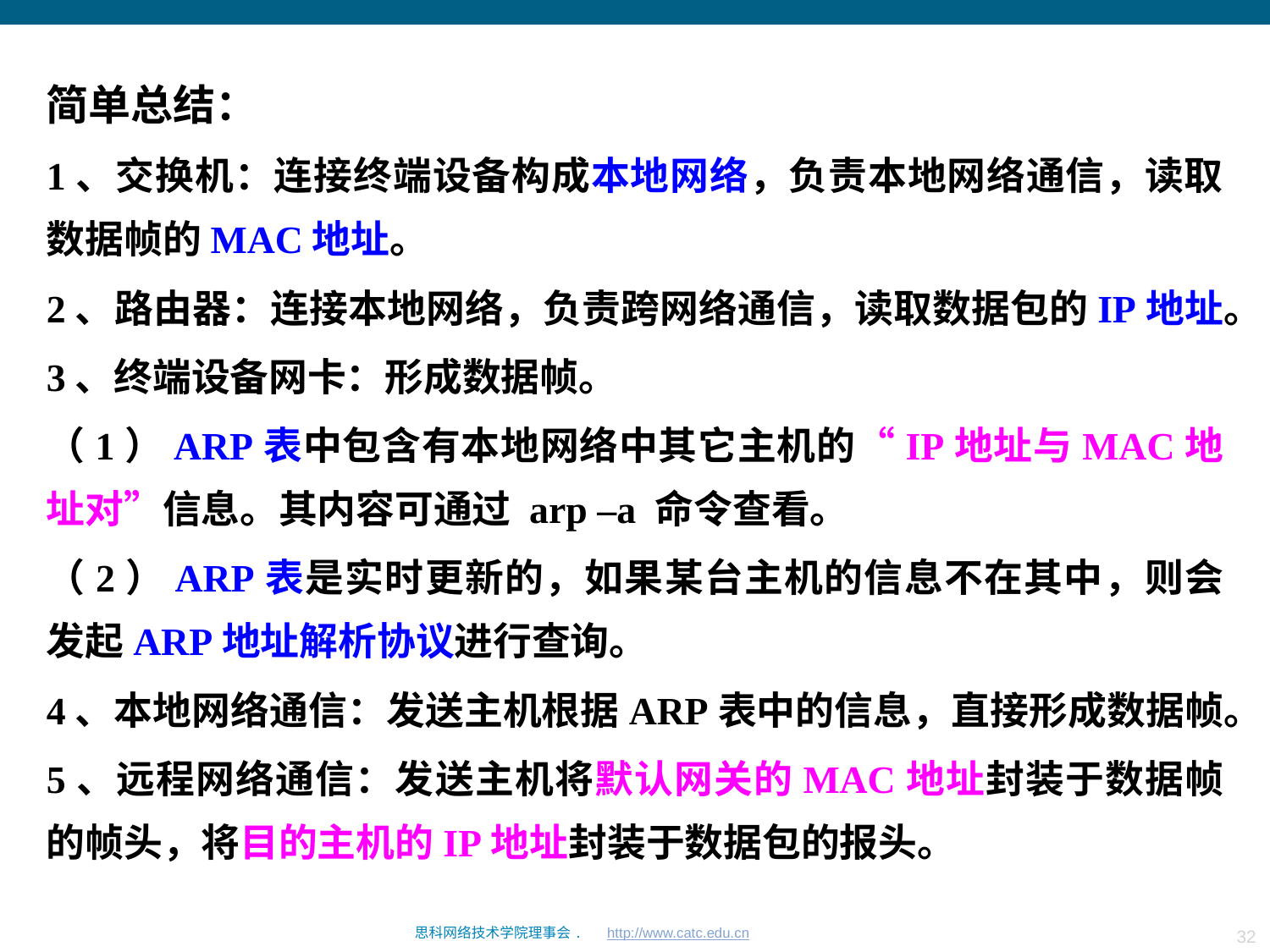

简单总结：
1、交换机：连接终端设备构成本地网络，负责本地网络通信，读取数据帧的MAC地址。
2、路由器：连接本地网络，负责跨网络通信，读取数据包的IP地址。
3、终端设备网卡：形成数据帧。
（1）ARP表中包含有本地网络中其它主机的“IP地址与MAC地址对”信息。其内容可通过 arp –a 命令查看。
（2）ARP表是实时更新的，如果某台主机的信息不在其中，则会发起ARP地址解析协议进行查询。
4、本地网络通信：发送主机根据ARP表中的信息，直接形成数据帧。
5、远程网络通信：发送主机将默认网关的MAC地址封装于数据帧的帧头，将目的主机的IP地址封装于数据包的报头。